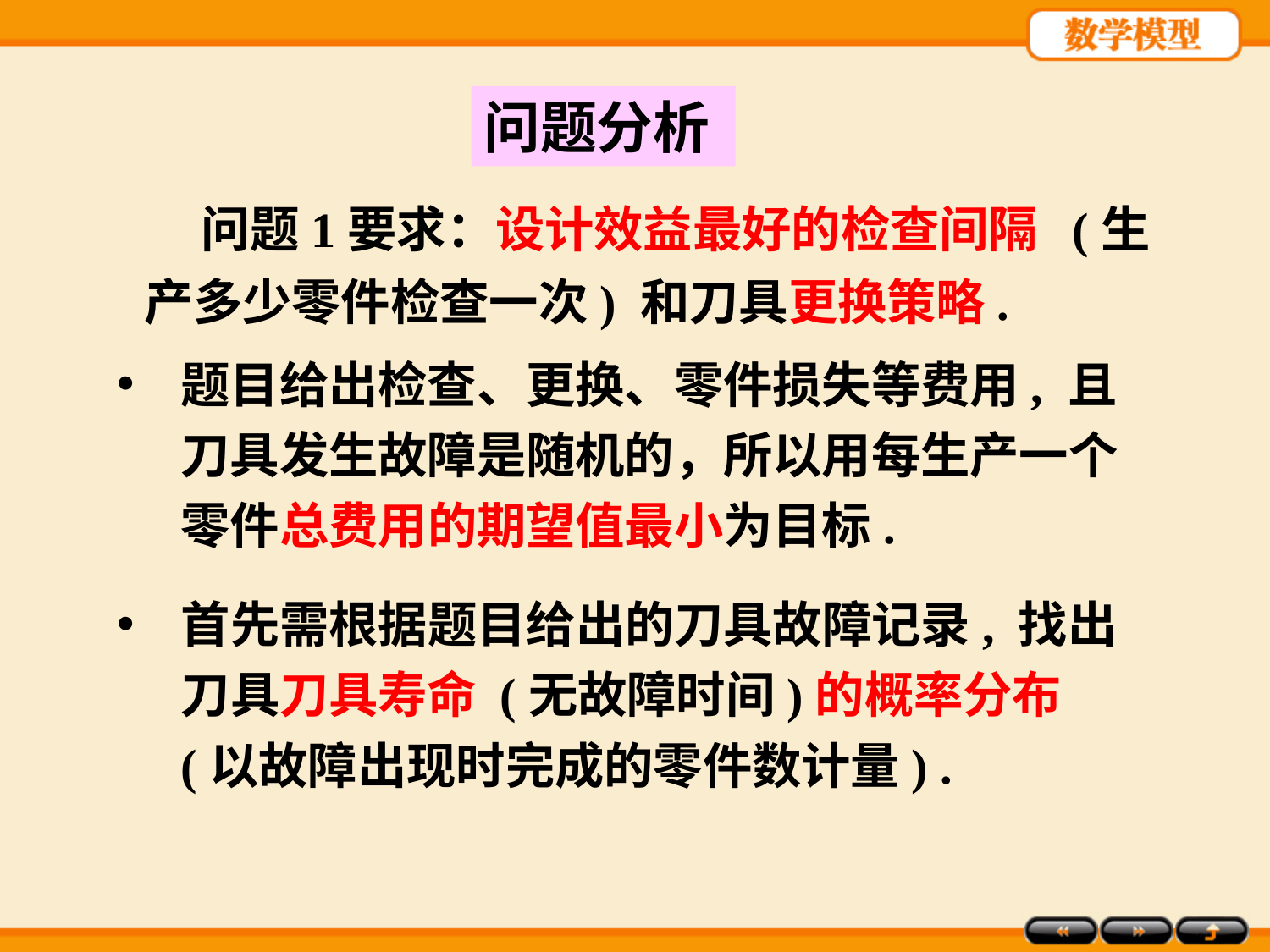

问题分析
    问题1要求：设计效益最好的检查间隔  (生产多少零件检查一次) 和刀具更换策略.
题目给出检查、更换、零件损失等费用, 且刀具发生故障是随机的，所以用每生产一个零件总费用的期望值最小为目标.
首先需根据题目给出的刀具故障记录, 找出刀具刀具寿命 (无故障时间)的概率分布(以故障出现时完成的零件数计量) .